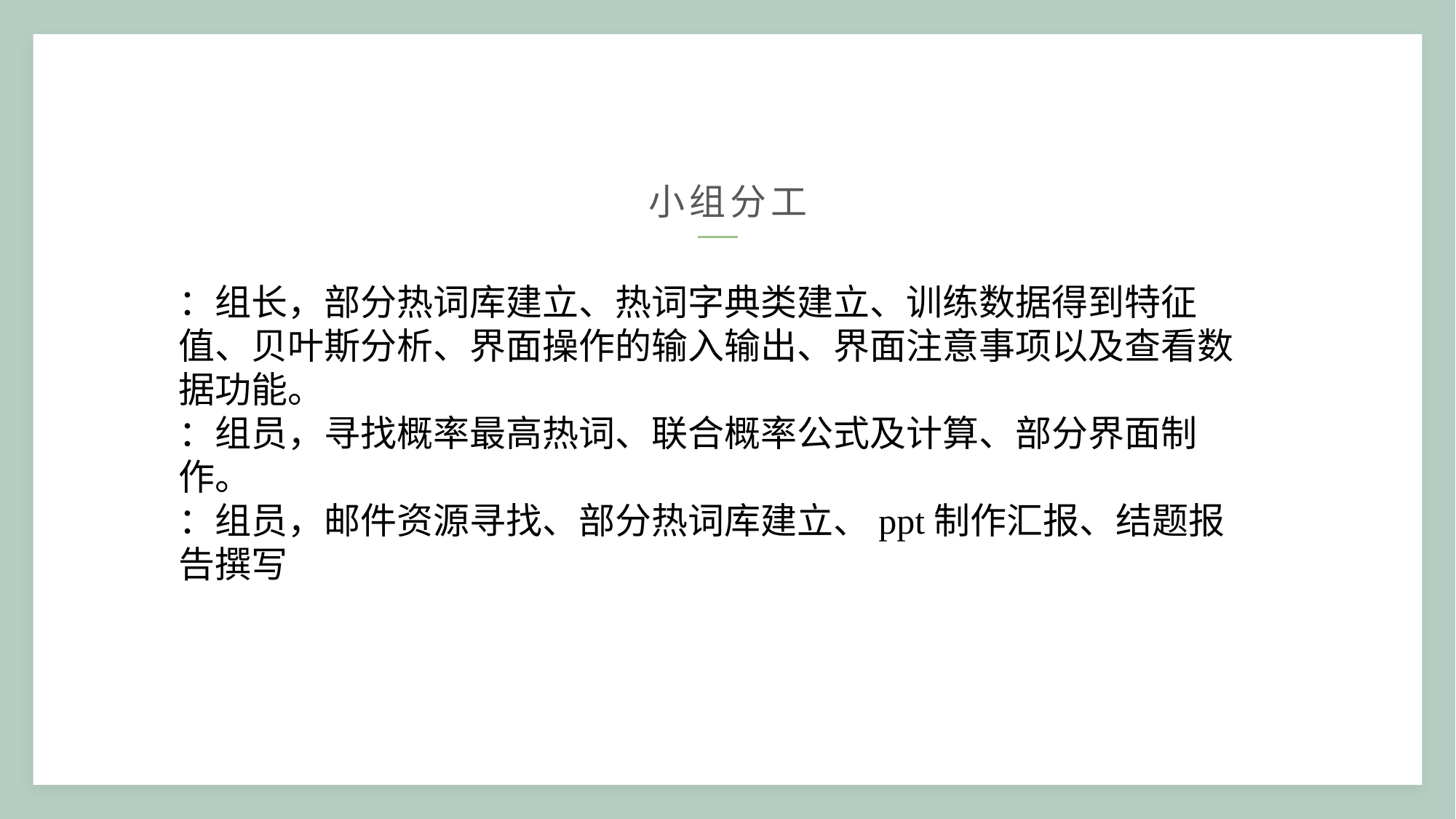

小组分工
：组长，部分热词库建立、热词字典类建立、训练数据得到特征值、贝叶斯分析、界面操作的输入输出、界面注意事项以及查看数据功能。：组员，寻找概率最高热词、联合概率公式及计算、部分界面制作。：组员，邮件资源寻找、部分热词库建立、ppt制作汇报、结题报告撰写